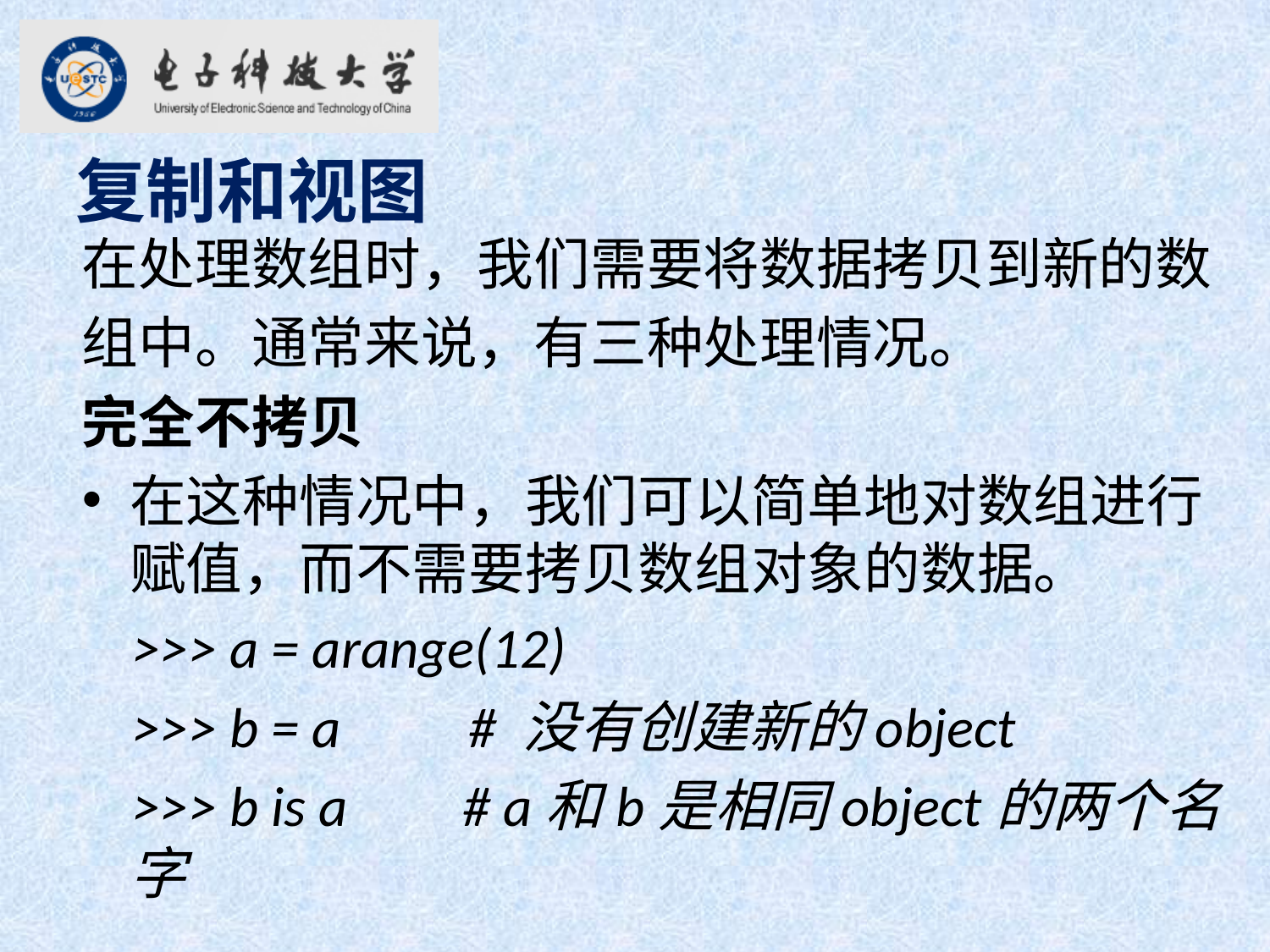

复制和视图
在处理数组时，我们需要将数据拷贝到新的数
组中。通常来说，有三种处理情况。
完全不拷贝
在这种情况中，我们可以简单地对数组进行赋值，而不需要拷贝数组对象的数据。
    >>> a = arange(12)
    >>> b = a          # 没有创建新的object
    >>> b is a         # a和b是相同object的两个名字